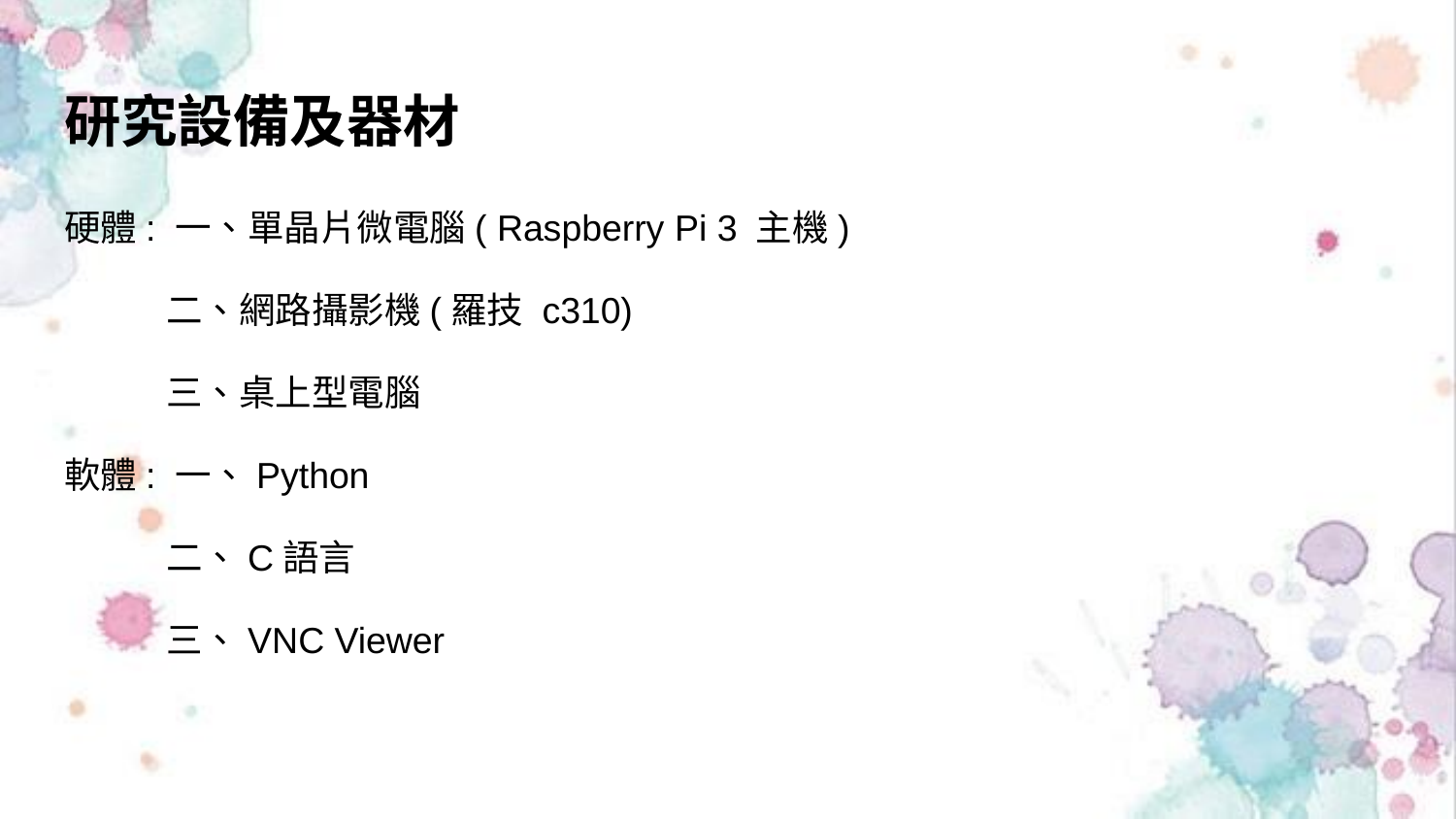

# 研究設備及器材
硬體: 一、單晶片微電腦( Raspberry Pi 3 主機)
  二、網路攝影機(羅技 c310)
  三、桌上型電腦
軟體: 一、Python
  二、C語言
  三、VNC Viewer